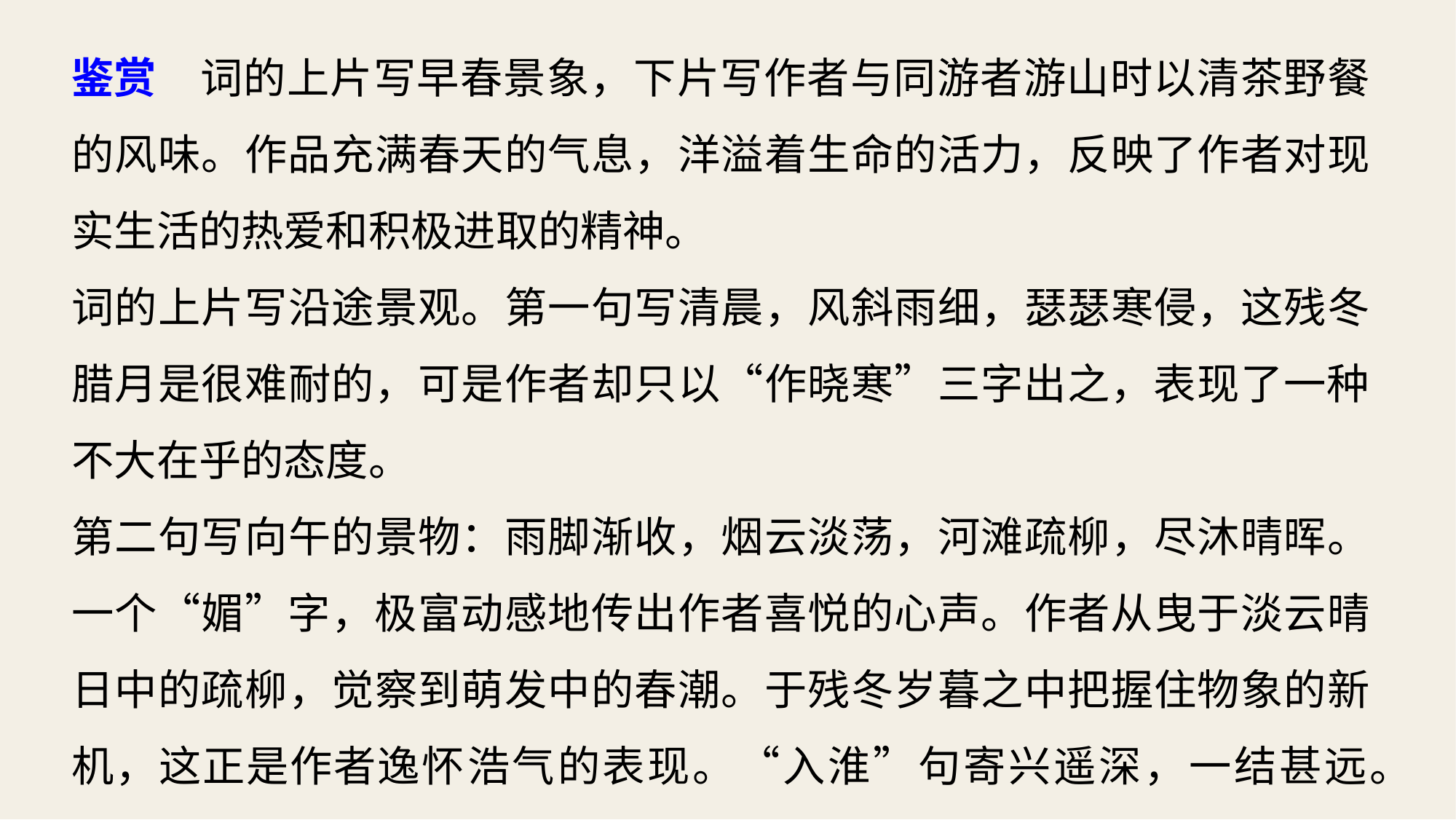

鉴赏　词的上片写早春景象，下片写作者与同游者游山时以清茶野餐的风味。作品充满春天的气息，洋溢着生命的活力，反映了作者对现实生活的热爱和积极进取的精神。
词的上片写沿途景观。第一句写清晨，风斜雨细，瑟瑟寒侵，这残冬腊月是很难耐的，可是作者却只以“作晓寒”三字出之，表现了一种不大在乎的态度。
第二句写向午的景物：雨脚渐收，烟云淡荡，河滩疏柳，尽沐晴晖。一个“媚”字，极富动感地传出作者喜悦的心声。作者从曳于淡云晴日中的疏柳，觉察到萌发中的春潮。于残冬岁暮之中把握住物象的新机，这正是作者逸怀浩气的表现。“入淮”句寄兴遥深，一结甚远。